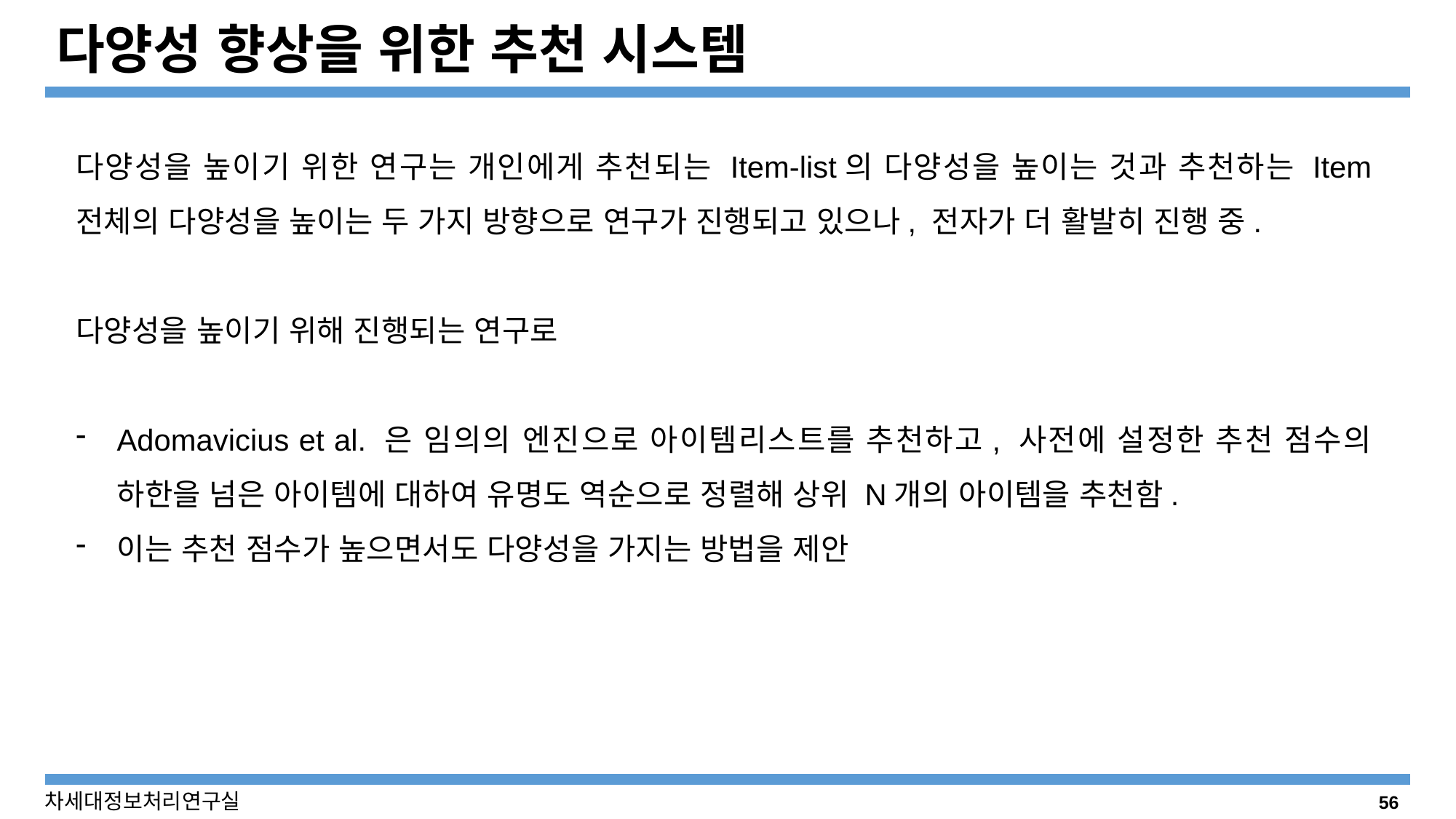

# 다양성 향상을 위한 추천 시스템
다양성을 높이기 위한 연구는 개인에게 추천되는 Item-list의 다양성을 높이는 것과 추천하는 Item 전체의 다양성을 높이는 두 가지 방향으로 연구가 진행되고 있으나, 전자가 더 활발히 진행 중.

다양성을 높이기 위해 진행되는 연구로

Adomavicius et al. 은 임의의 엔진으로 아이템리스트를 추천하고, 사전에 설정한 추천 점수의 하한을 넘은 아이템에 대하여 유명도 역순으로 정렬해 상위 N개의 아이템을 추천함.
이는 추천 점수가 높으면서도 다양성을 가지는 방법을 제안
56